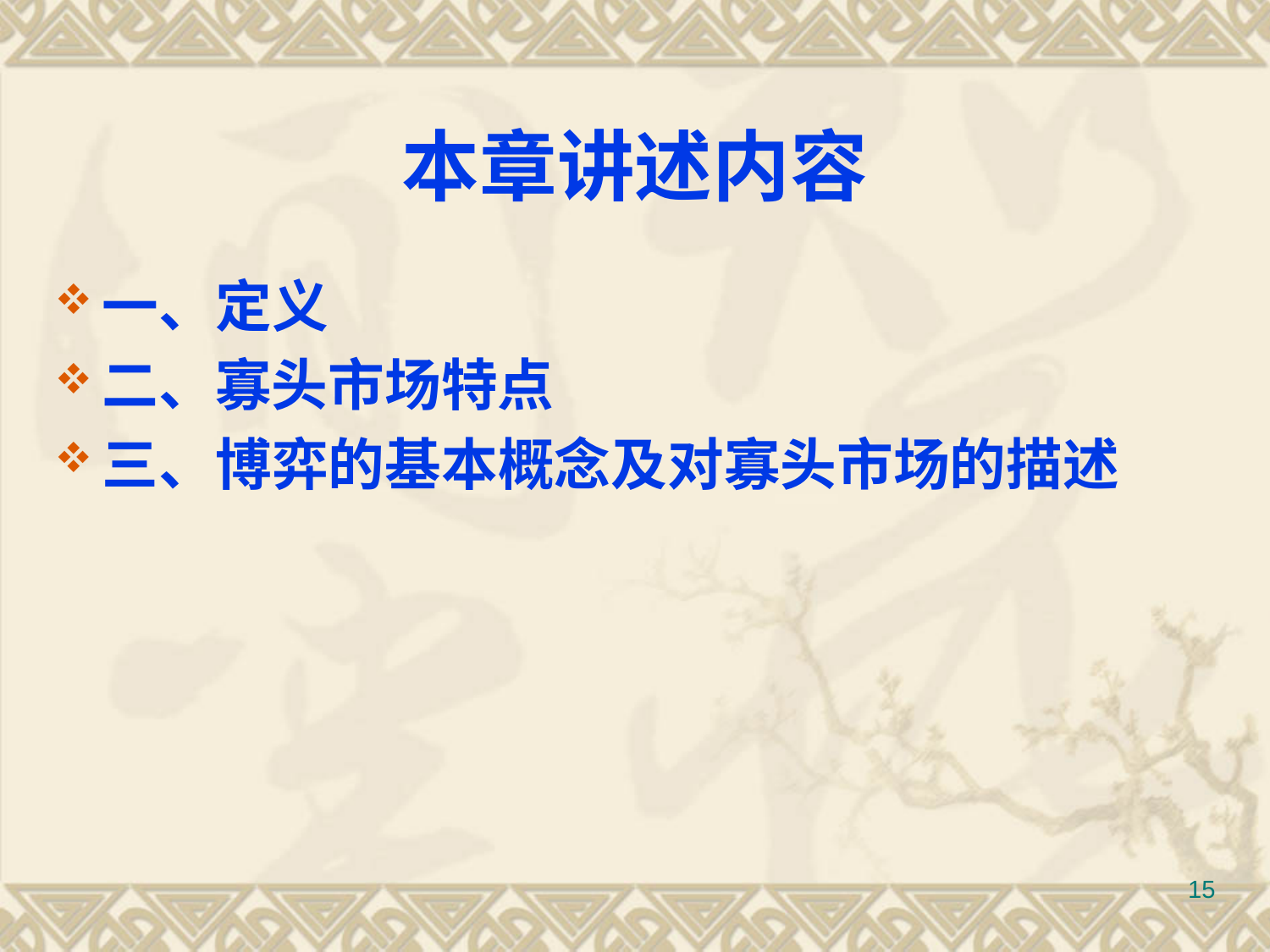

# 本章讲述内容
一、定义
二、寡头市场特点
三、博弈的基本概念及对寡头市场的描述
15